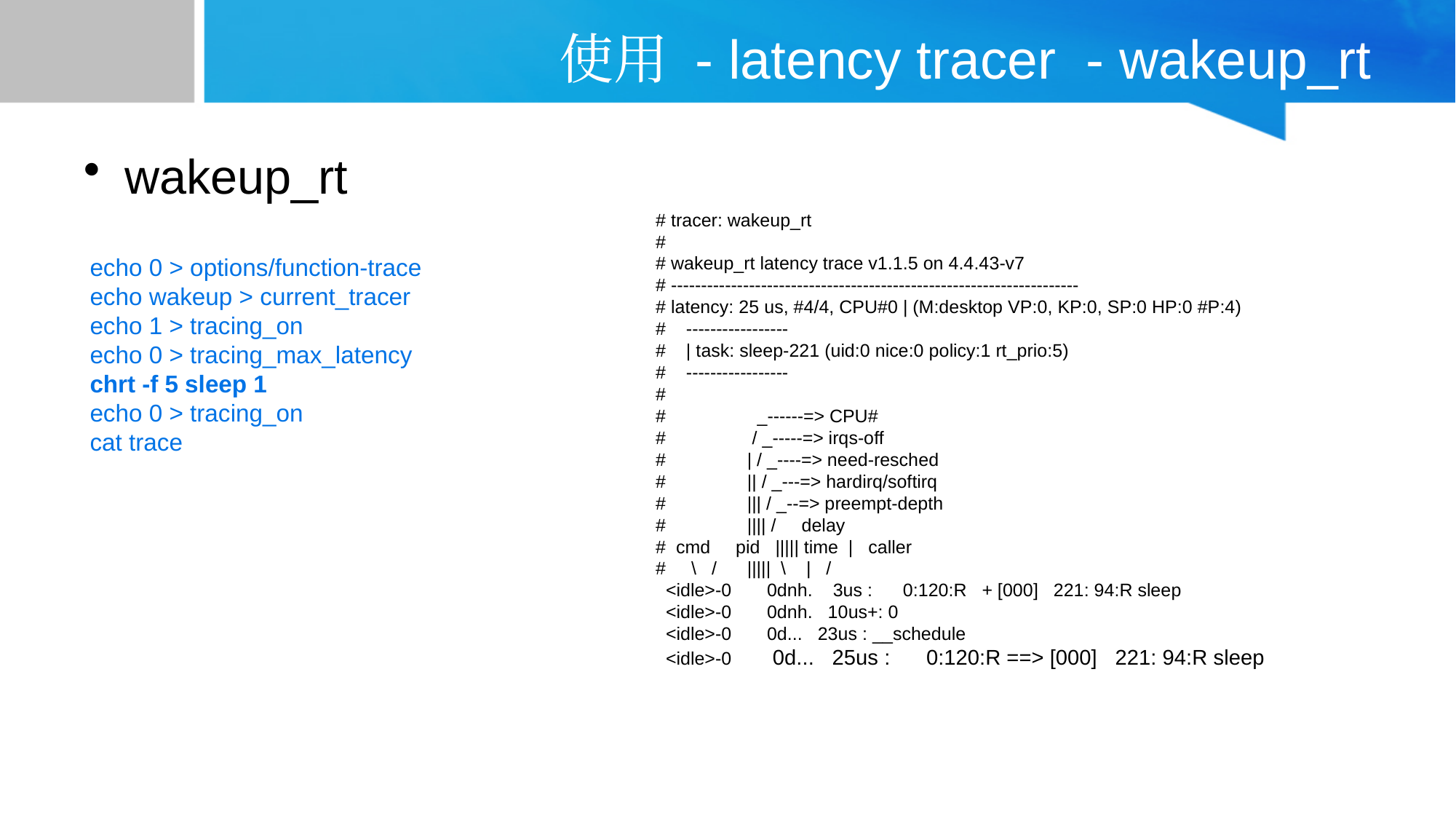

# 使用 - latency tracer  - wakeup_rt
wakeup_rt
# tracer: wakeup_rt
#
# wakeup_rt latency trace v1.1.5 on 4.4.43-v7
# --------------------------------------------------------------------
# latency: 25 us, #4/4, CPU#0 | (M:desktop VP:0, KP:0, SP:0 HP:0 #P:4)
#    -----------------
#    | task: sleep-221 (uid:0 nice:0 policy:1 rt_prio:5)
#    -----------------
#
#                  _------=> CPU#
#                 / _-----=> irqs-off
#                | / _----=> need-resched
#                || / _---=> hardirq/softirq
#                ||| / _--=> preempt-depth
#                |||| /     delay
#  cmd     pid   ||||| time  |   caller
#     \   /      |||||  \    |   /
  <idle>-0       0dnh.    3us :      0:120:R   + [000]   221: 94:R sleep
  <idle>-0       0dnh.   10us+: 0
  <idle>-0       0d...   23us : __schedule
  <idle>-0       0d...   25us :      0:120:R ==> [000]   221: 94:R sleep
echo 0 > options/function-trace
echo wakeup > current_tracer
echo 1 > tracing_on
echo 0 > tracing_max_latency
chrt -f 5 sleep 1
echo 0 > tracing_on
cat trace